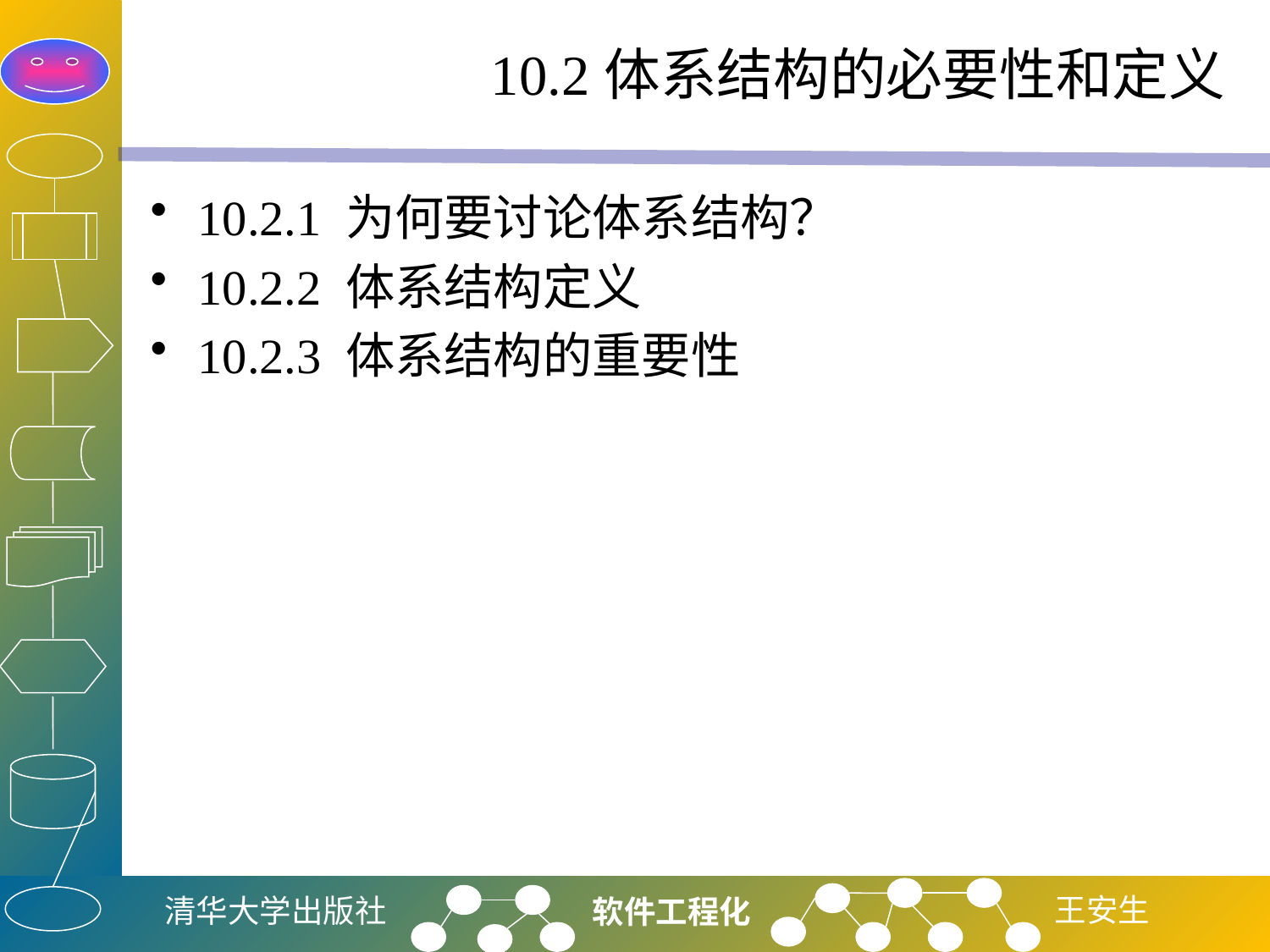

# 10.2体系结构的必要性和定义
10.2.1 为何要讨论体系结构？
10.2.2 体系结构定义
10.2.3 体系结构的重要性